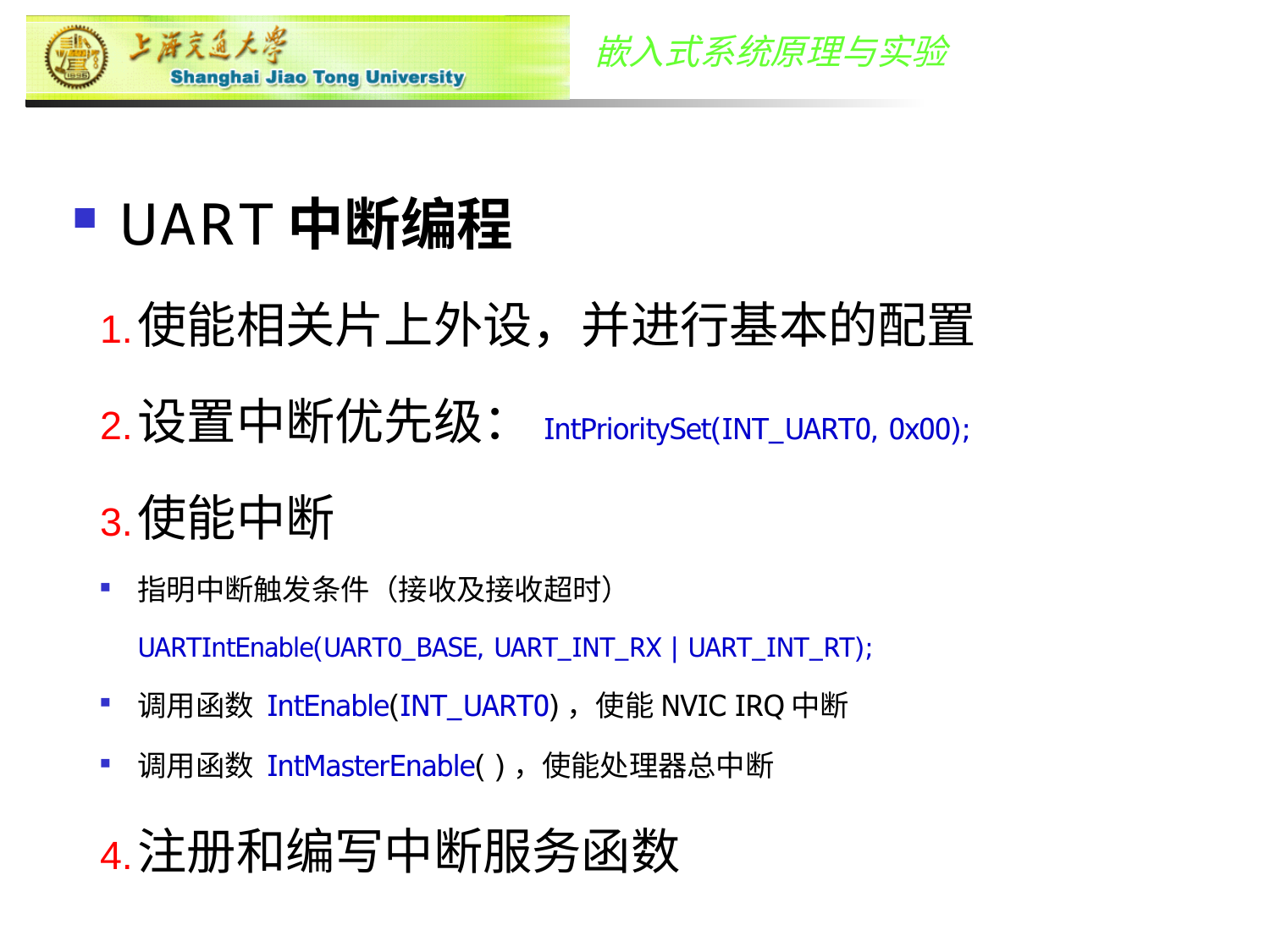

# UART中断编程
使能相关片上外设，并进行基本的配置
设置中断优先级：IntPrioritySet(INT_UART0, 0x00);
使能中断
指明中断触发条件（接收及接收超时）
	UARTIntEnable(UART0_BASE, UART_INT_RX | UART_INT_RT);
调用函数 IntEnable(INT_UART0)，使能NVIC IRQ中断
调用函数 IntMasterEnable( )，使能处理器总中断
注册和编写中断服务函数